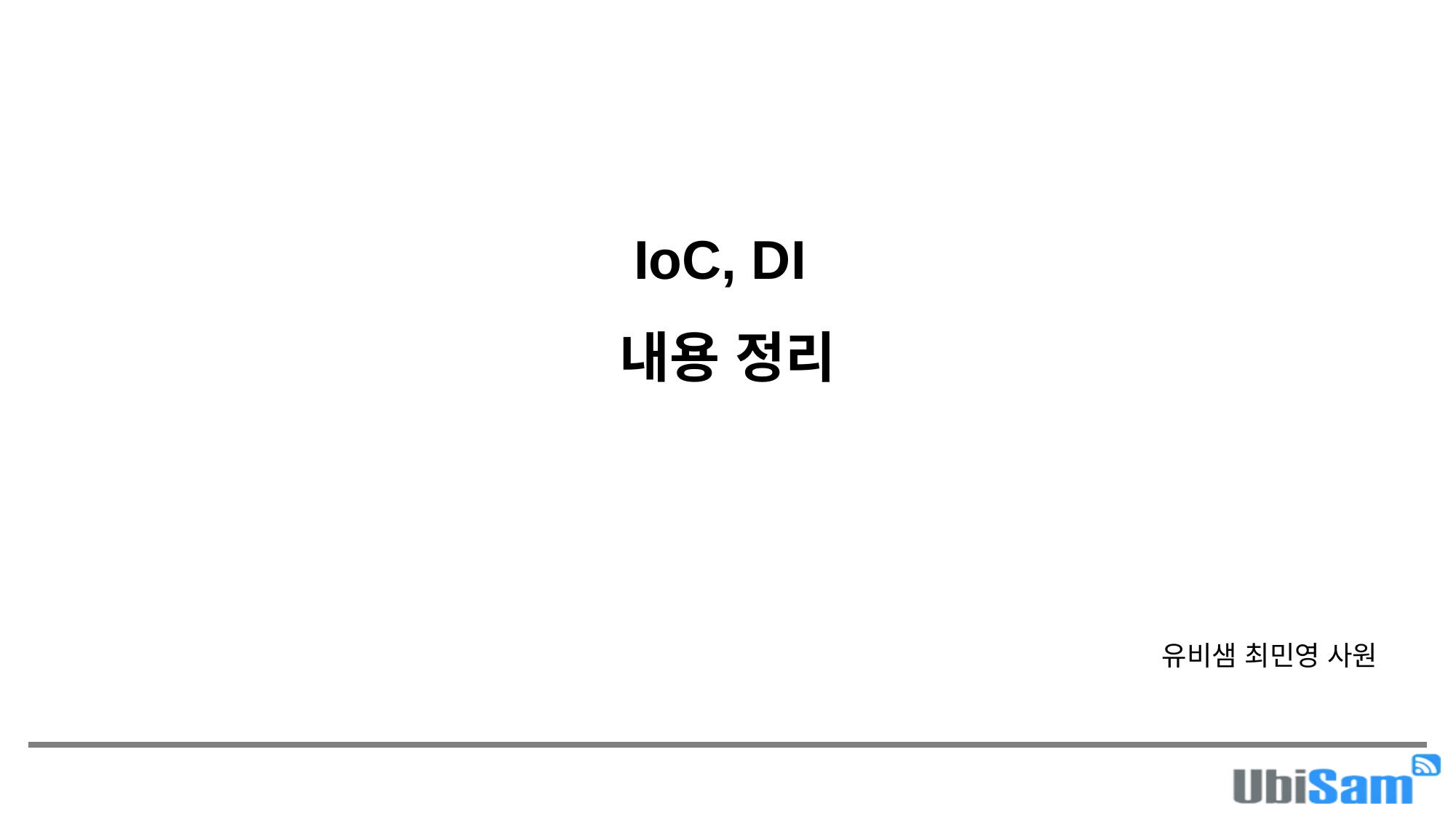

IoC, DI
내용 정리
유비샘 최민영 사원